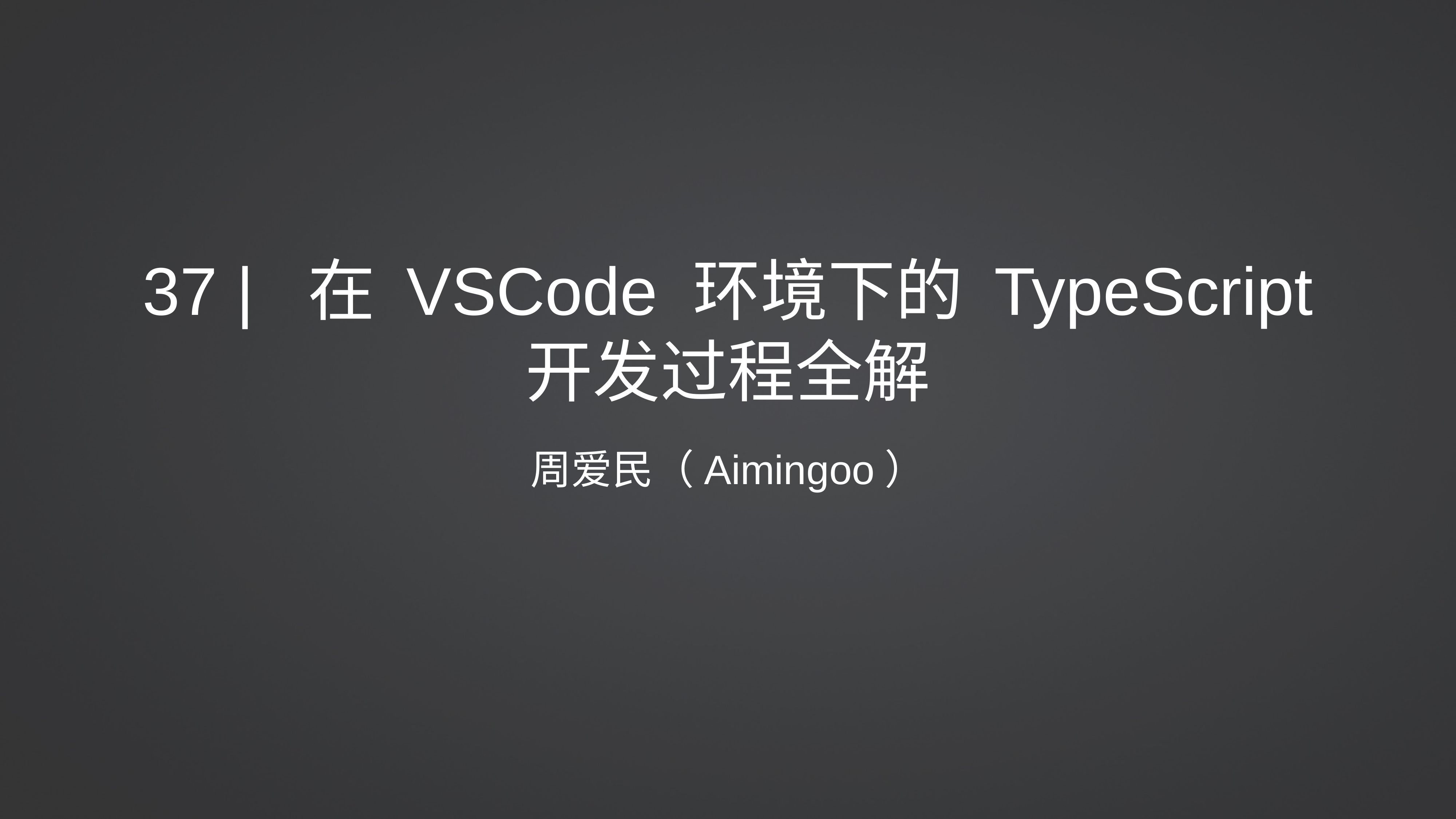

# 37 |  在 VSCode 环境下的 TypeScript
开发过程全解
周爱民（Aimingoo）